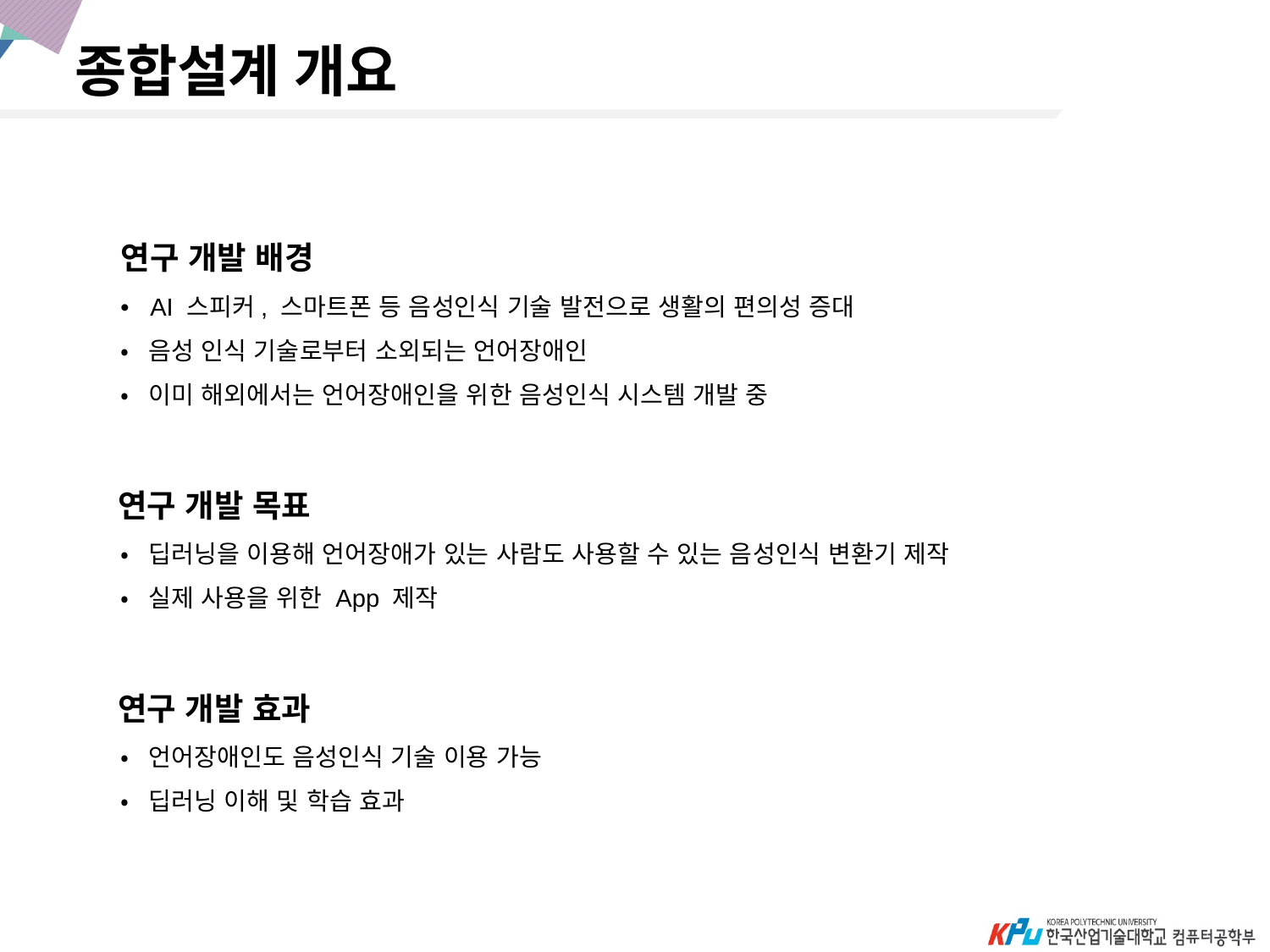

종합설계 개요
  연구 개발 배경
    •   AI 스피커, 스마트폰 등 음성인식 기술 발전으로 생활의 편의성 증대
    •  음성 인식 기술로부터 소외되는 언어장애인
    •  이미 해외에서는 언어장애인을 위한 음성인식 시스템 개발 중

  연구 개발 목표
    •  딥러닝을 이용해 언어장애가 있는 사람도 사용할 수 있는 음성인식 변환기 제작
    •  실제 사용을 위한 App 제작

  연구 개발 효과
    •  언어장애인도 음성인식 기술 이용 가능
    •  딥러닝 이해 및 학습 효과